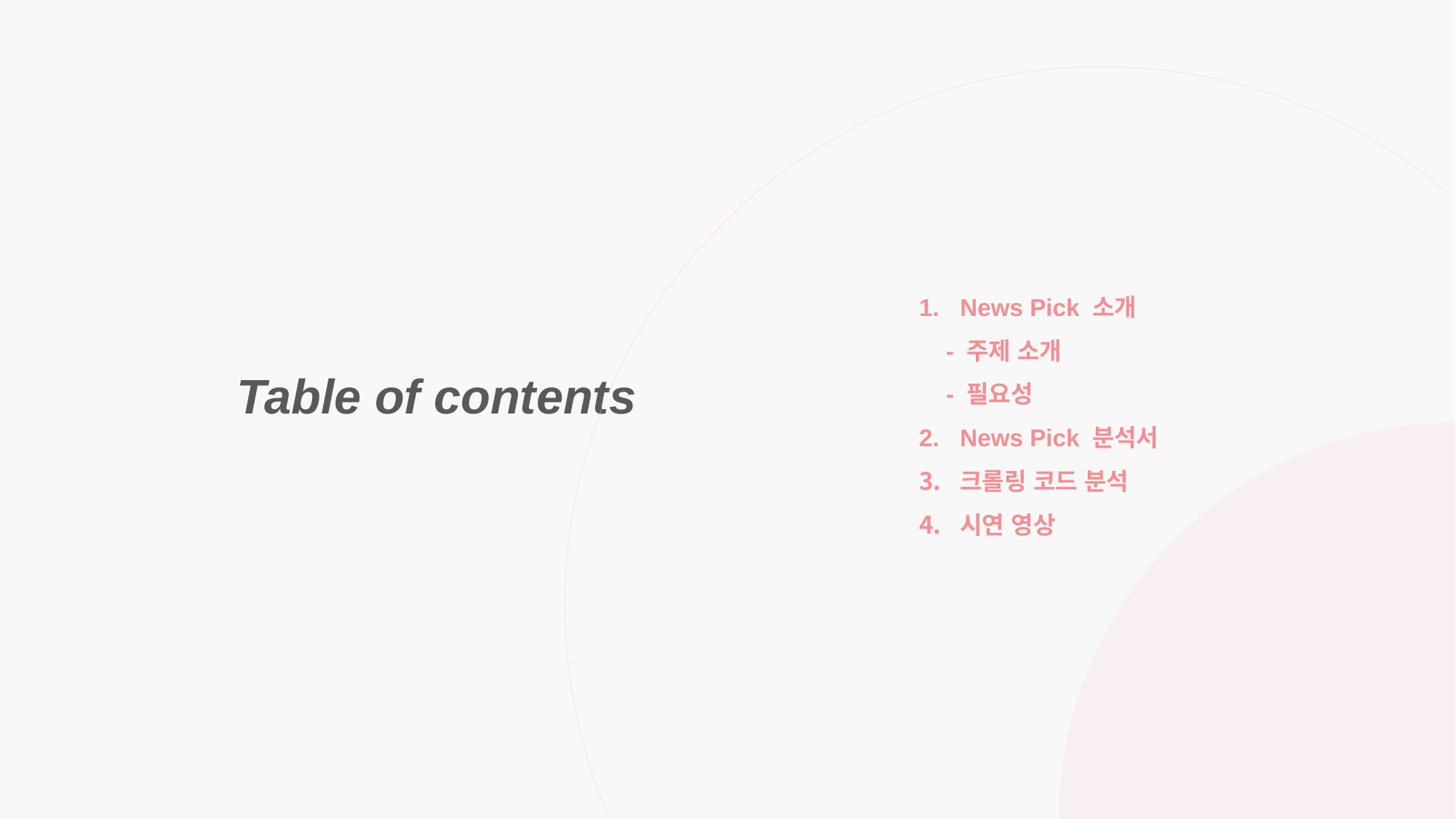

News Pick 소개
    - 주제 소개
    - 필요성
News Pick 분석서
크롤링 코드 분석
시연 영상
Table of contents